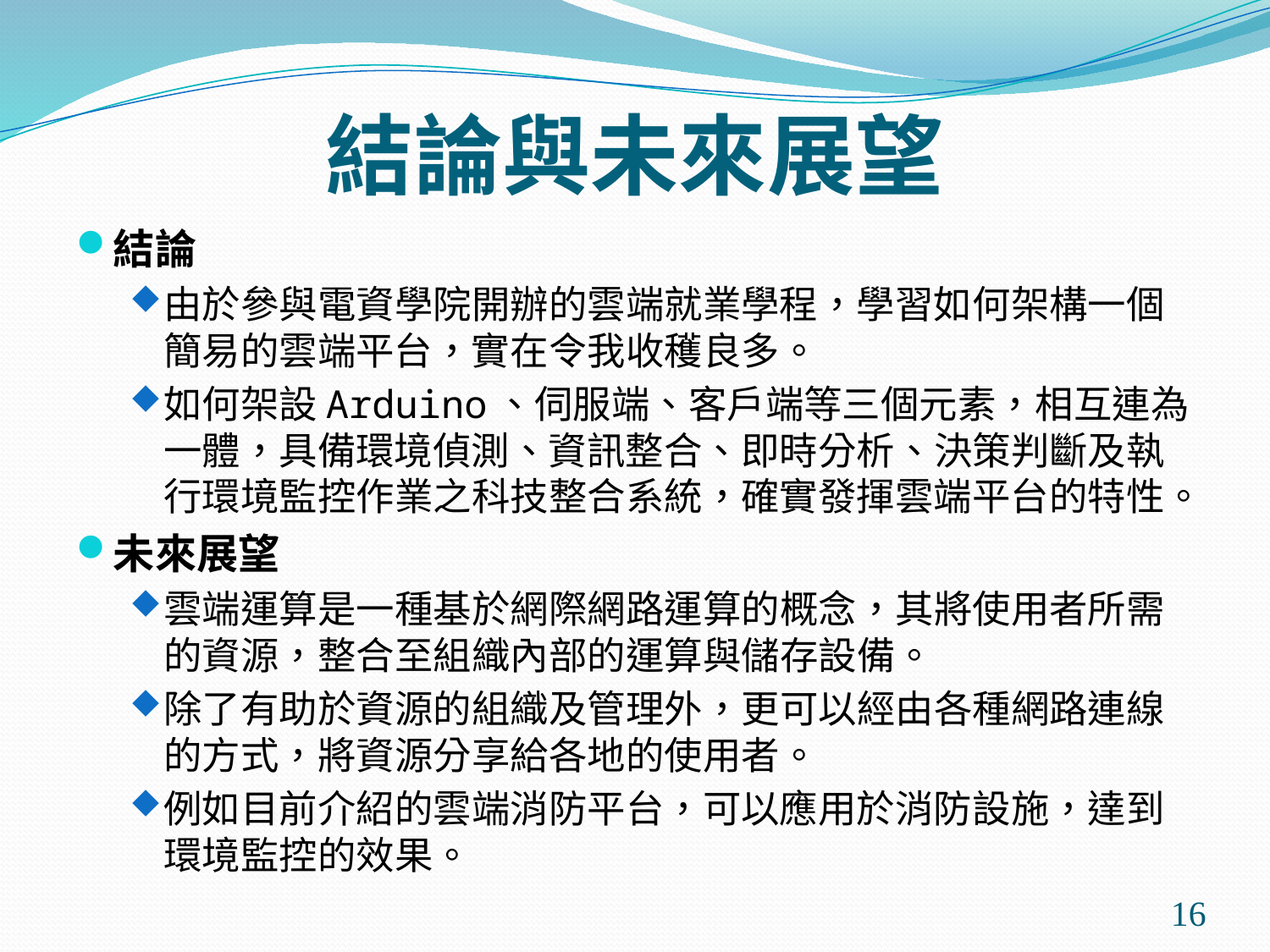

# 結論與未來展望
結論
由於參與電資學院開辦的雲端就業學程，學習如何架構一個簡易的雲端平台，實在令我收穫良多。
如何架設Arduino、伺服端、客戶端等三個元素，相互連為一體，具備環境偵測、資訊整合、即時分析、決策判斷及執行環境監控作業之科技整合系統，確實發揮雲端平台的特性。
未來展望
雲端運算是一種基於網際網路運算的概念，其將使用者所需的資源，整合至組織內部的運算與儲存設備。
除了有助於資源的組織及管理外，更可以經由各種網路連線的方式，將資源分享給各地的使用者。
例如目前介紹的雲端消防平台，可以應用於消防設施，達到環境監控的效果。

16